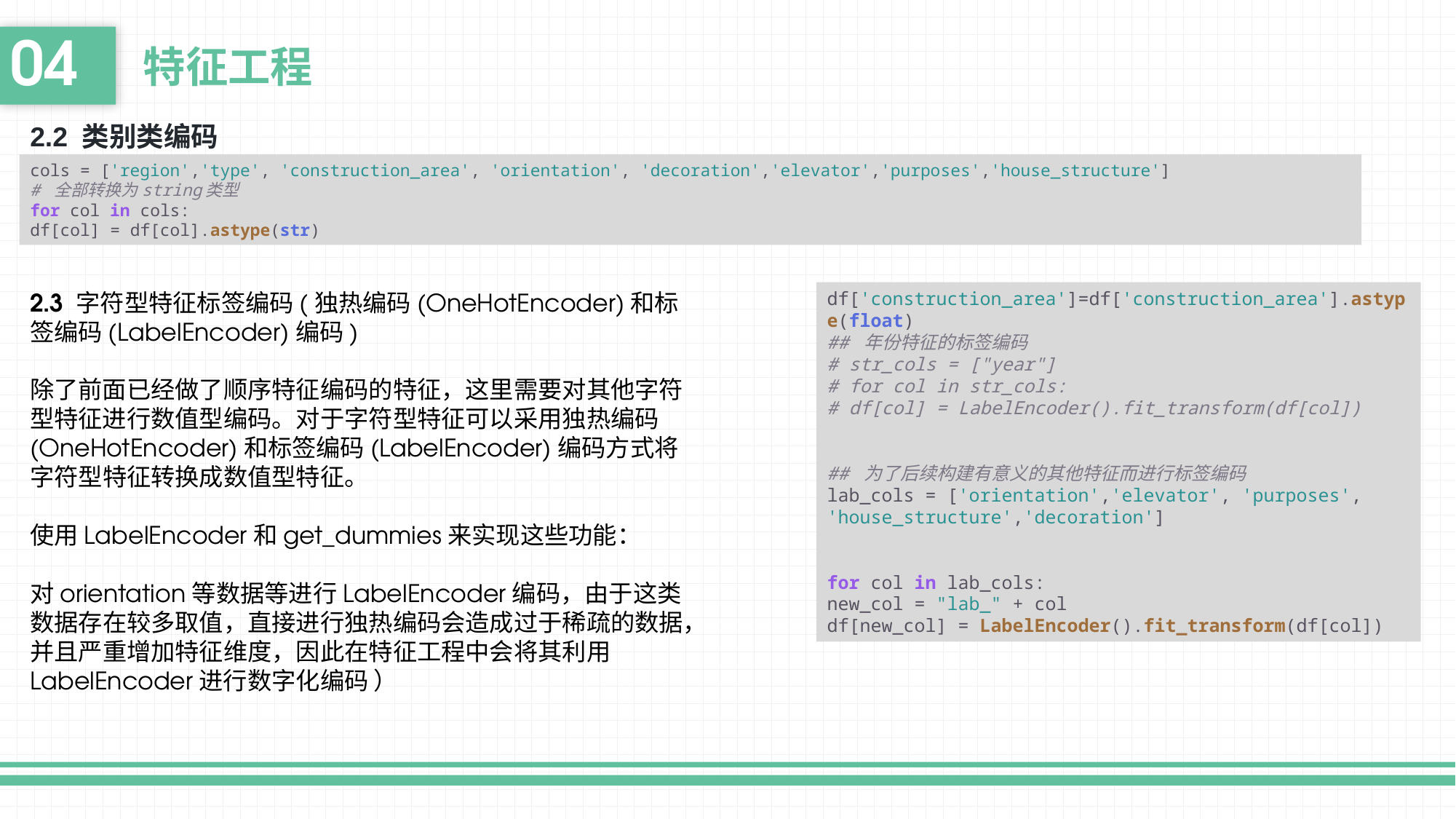

04
特征工程
2.2 类别类编码
cols = ['region','type', 'construction_area', 'orientation', 'decoration','elevator','purposes','house_structure']
# 全部转换为string类型
for col in cols:
df[col] = df[col].astype(str)
2.3 字符型特征标签编码(独热编码(OneHotEncoder)和标签编码(LabelEncoder)编码)

除了前面已经做了顺序特征编码的特征，这里需要对其他字符型特征进行数值型编码。对于字符型特征可以采用独热编码(OneHotEncoder)和标签编码(LabelEncoder)编码方式将字符型特征转换成数值型特征。

使用LabelEncoder和get_dummies来实现这些功能：

对orientation等数据等进行LabelEncoder编码，由于这类数据存在较多取值，直接进行独热编码会造成过于稀疏的数据，并且严重增加特征维度，因此在特征工程中会将其利用LabelEncoder进行数字化编码 ）
df['construction_area']=df['construction_area'].astype(float)
## 年份特征的标签编码
# str_cols = ["year"]
# for col in str_cols:
# df[col] = LabelEncoder().fit_transform(df[col])

## 为了后续构建有意义的其他特征而进行标签编码
lab_cols = ['orientation','elevator', 'purposes', 'house_structure','decoration']

for col in lab_cols:
new_col = "lab_" + col
df[new_col] = LabelEncoder().fit_transform(df[col])